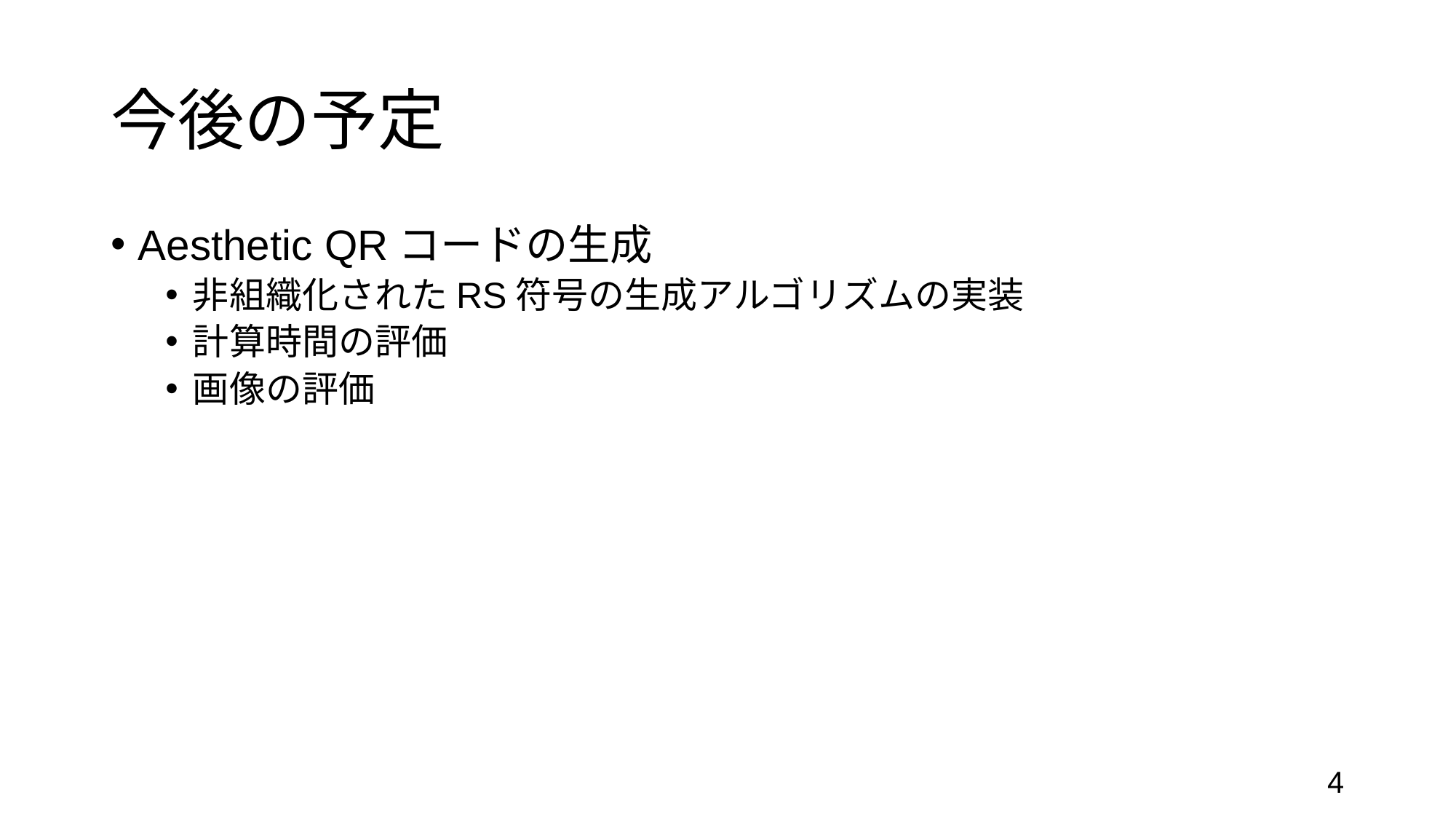

# 今後の予定
Aesthetic QRコードの生成
非組織化されたRS符号の生成アルゴリズムの実装
計算時間の評価
画像の評価
4